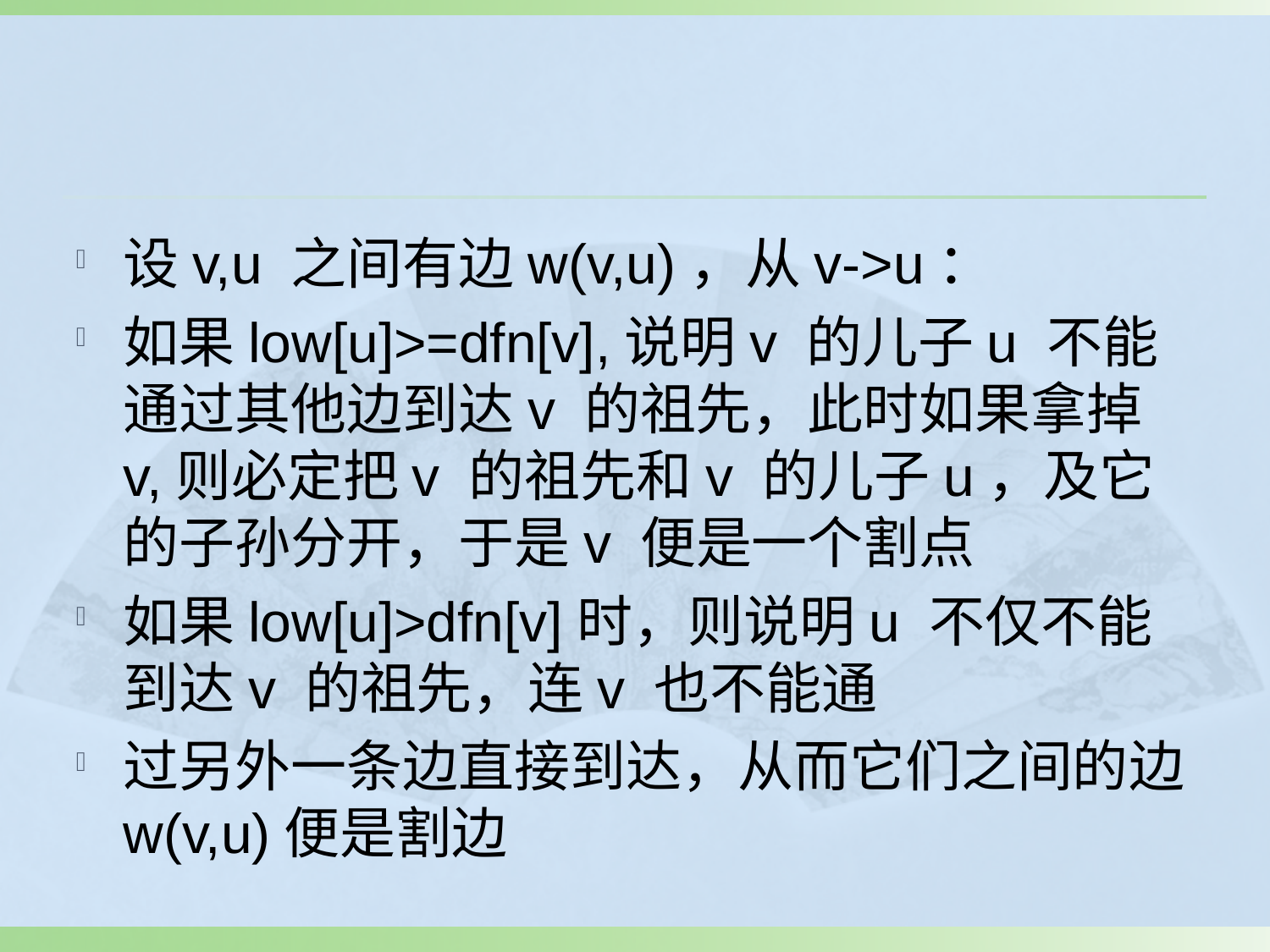

#
设v,u 之间有边w(v,u)，从v->u：
如果low[u]>=dfn[v],说明v 的儿子u 不能通过其他边到达v 的祖先，此时如果拿掉v,则必定把v 的祖先和v 的儿子u，及它的子孙分开，于是v 便是一个割点
如果low[u]>dfn[v]时，则说明u 不仅不能到达v 的祖先，连v 也不能通
过另外一条边直接到达，从而它们之间的边w(v,u)便是割边